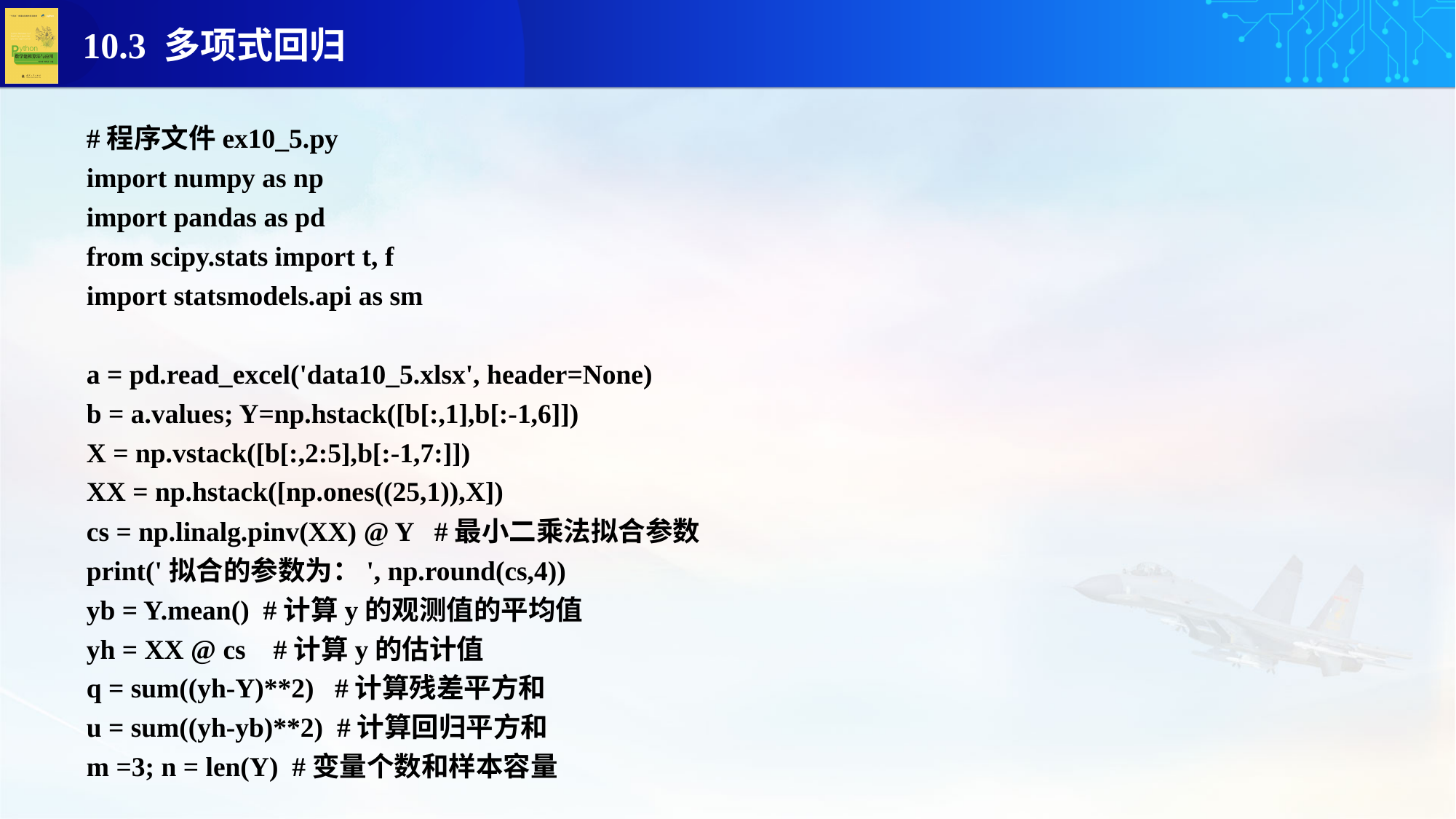

#程序文件ex10_5.py
import numpy as np
import pandas as pd
from scipy.stats import t, f
import statsmodels.api as sm

a = pd.read_excel('data10_5.xlsx', header=None)
b = a.values; Y=np.hstack([b[:,1],b[:-1,6]])
X = np.vstack([b[:,2:5],b[:-1,7:]])
XX = np.hstack([np.ones((25,1)),X])
cs = np.linalg.pinv(XX) @ Y   #最小二乘法拟合参数
print('拟合的参数为：', np.round(cs,4))
yb = Y.mean()  #计算y的观测值的平均值
yh = XX @ cs    #计算y的估计值
q = sum((yh-Y)**2)   #计算残差平方和
u = sum((yh-yb)**2)  #计算回归平方和
m =3; n = len(Y)  #变量个数和样本容量